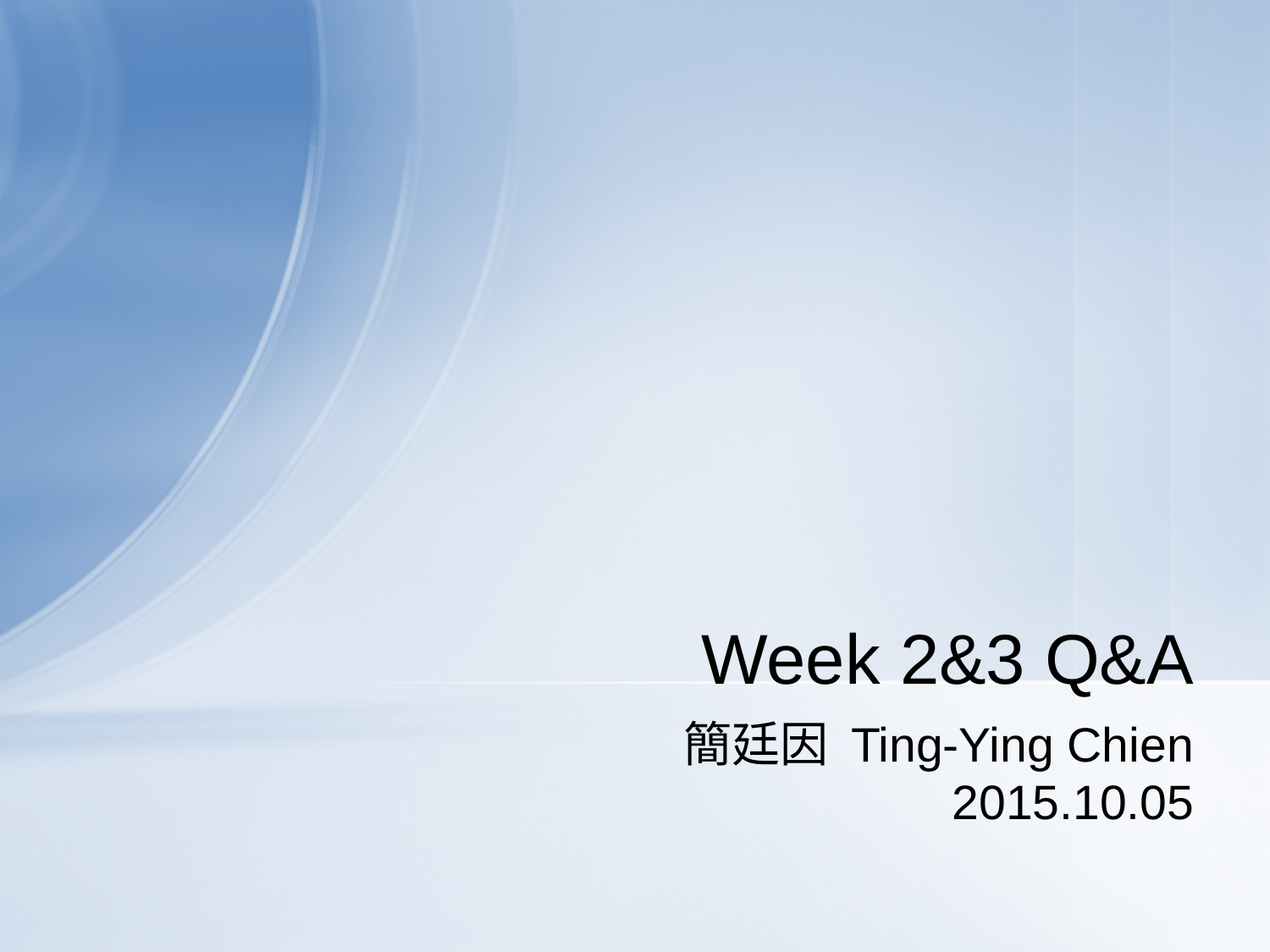

# Week 2&3 Q&A
 簡廷因 Ting-Ying Chien
2015.10.05